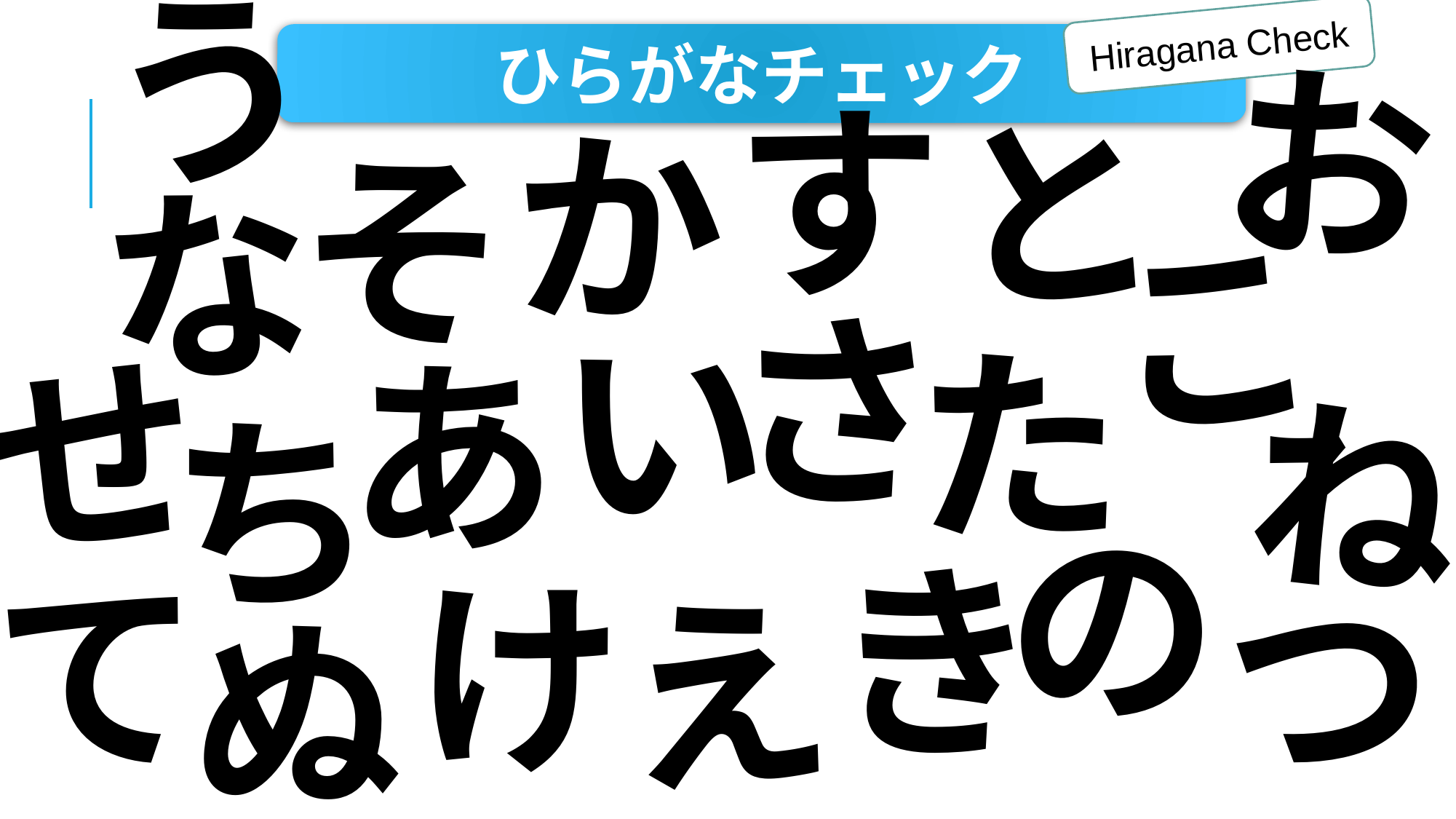

う
Hiragana Check
ひらがなチェック
お
す
と
か
そ
な
こ
さ
い
た
せ
あ
ね
ち
の
き
て
け
つ
え
ぬ